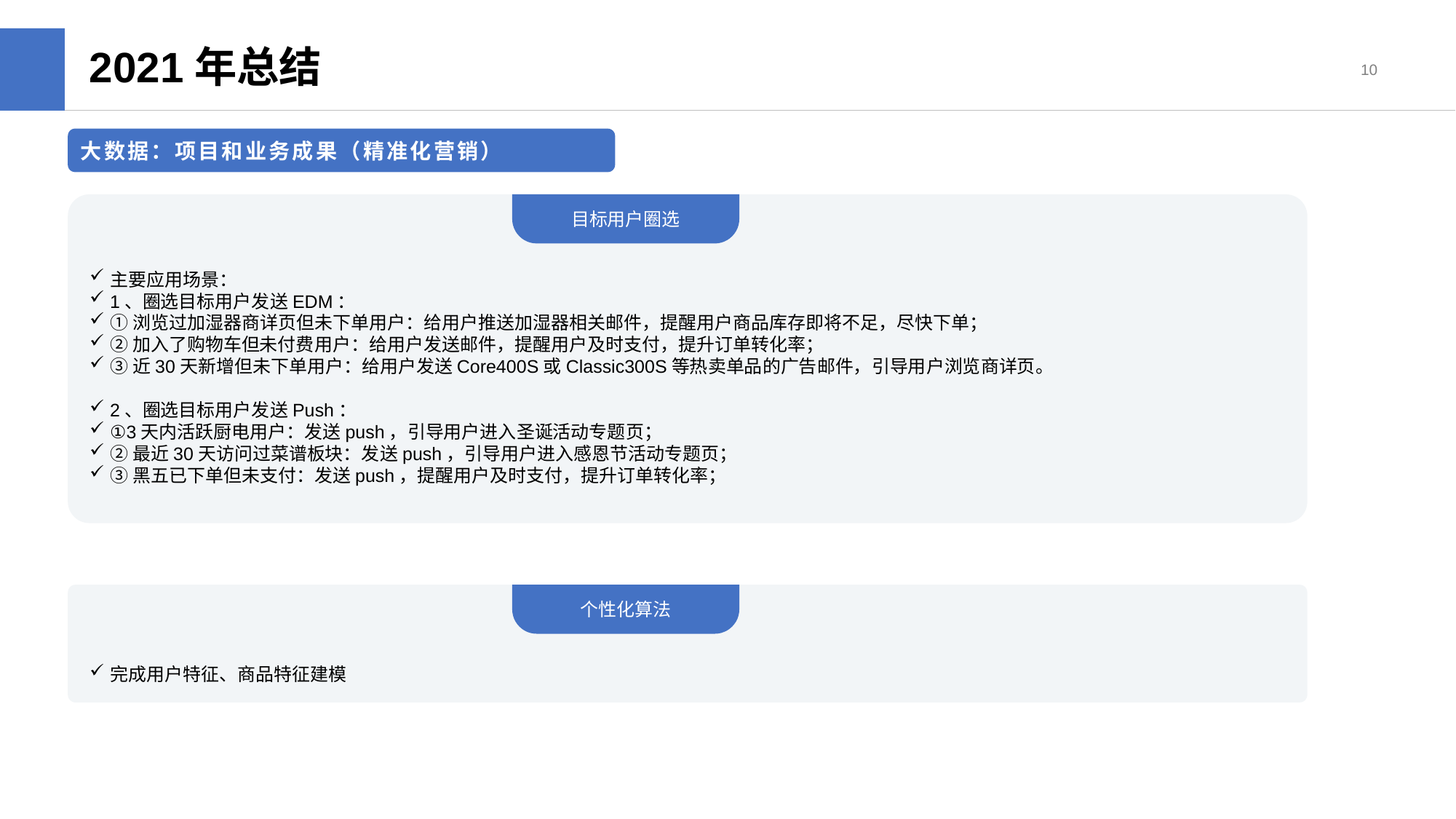

2021年总结
10
大数据：项目和业务成果（精准化营销）

目标用户圈选
主要应用场景：
1、圈选目标用户发送EDM：
①浏览过加湿器商详页但未下单用户：给用户推送加湿器相关邮件，提醒用户商品库存即将不足，尽快下单；
②加入了购物车但未付费用户：给用户发送邮件，提醒用户及时支付，提升订单转化率；
③近30天新增但未下单用户：给用户发送Core400S或Classic300S等热卖单品的广告邮件，引导用户浏览商详页。

2、圈选目标用户发送Push：
①3天内活跃厨电用户：发送push，引导用户进入圣诞活动专题页；
②最近30天访问过菜谱板块：发送push，引导用户进入感恩节活动专题页；
③黑五已下单但未支付：发送push，提醒用户及时支付，提升订单转化率；

个性化算法
完成用户特征、商品特征建模